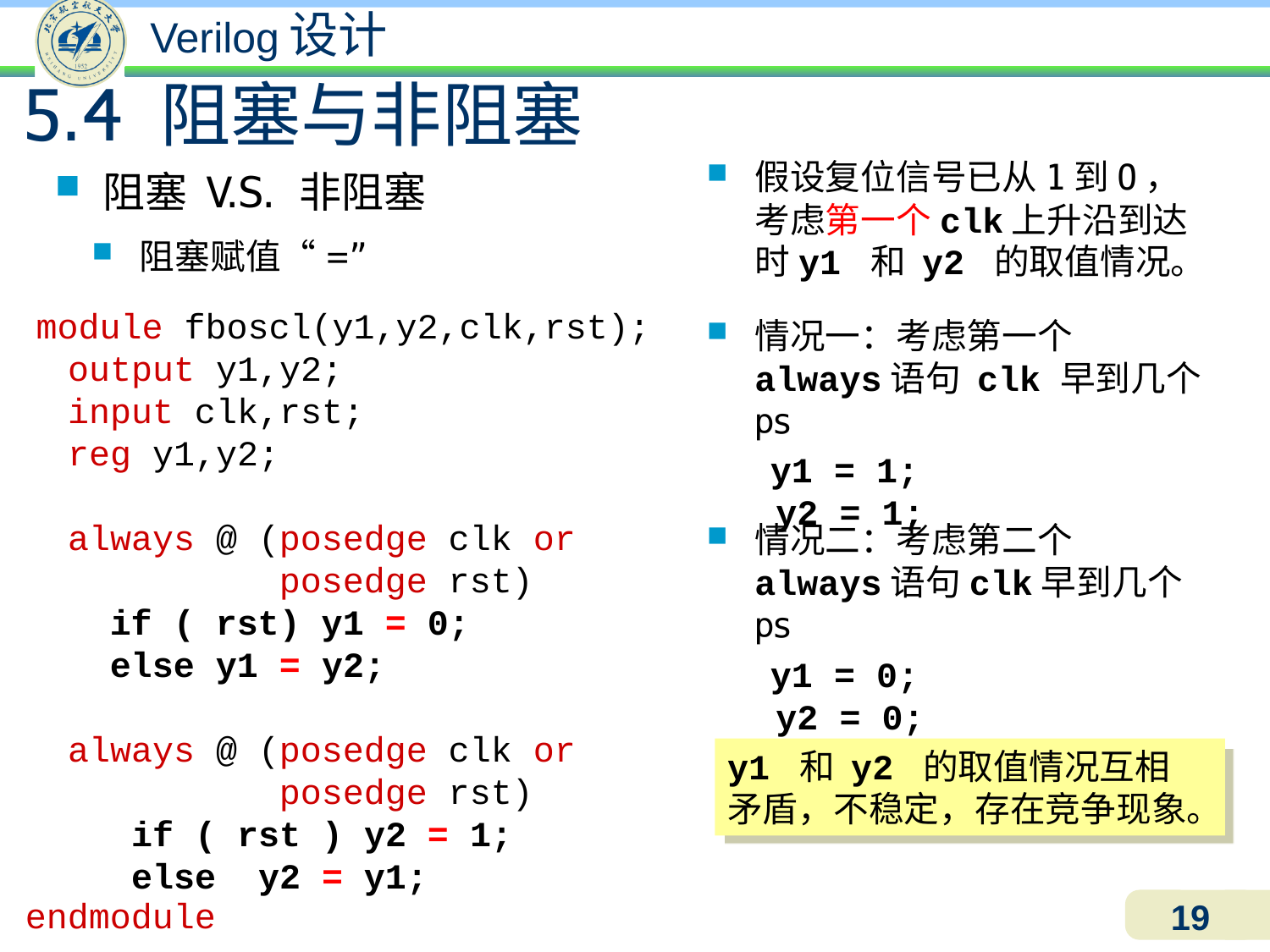

5.4 阻塞与非阻塞
假设复位信号已从1到0，考虑第一个clk上升沿到达时y1 和 y2 的取值情况。
阻塞 V.S. 非阻塞

阻塞赋值“=”
 module fboscl(y1,y2,clk,rst);
  output y1,y2;
  input clk,rst;
  reg y1,y2;

  always @ (posedge clk or
            posedge rst)
    if ( rst) y1 = 0;
    else y1 = y2;

  always @ (posedge clk or
            posedge rst)
     if ( rst ) y2 = 1;
     else  y2 = y1;
endmodule
情况一：考虑第一个always语句 clk 早到几个 ps
   y1 = 1;
 y2 = 1;
情况二：考虑第二个always语句clk早到几个ps
   y1 = 0;
 y2 = 0;
y1 和 y2 的取值情况互相
矛盾，不稳定，存在竞争现象。
19